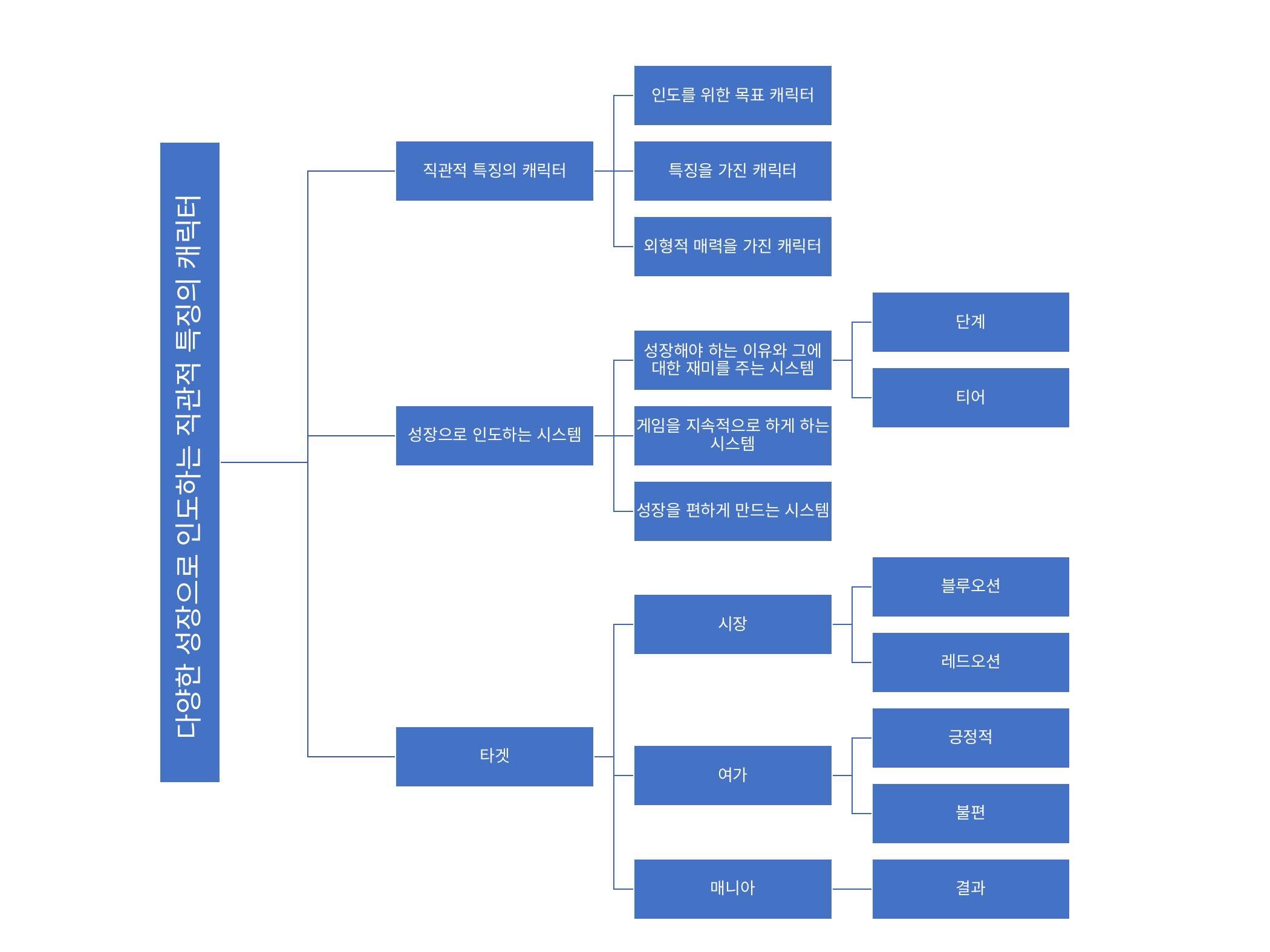

다양한 성장으로 인도하는 직관적 특징의 캐릭터
직관적 특징의 캐릭터
인도를 위한 목표 캐릭터
특징을 가진 캐릭터
외형적 매력을 가진 캐릭터
성장으로 인도하는 시스템
성장해야 하는 이유와 그에 대한 재미를 주는 시스템
단계
티어
게임을 지속적으로 하게 하는 시스템
성장을 편하게 만드는 시스템
타겟
시장
블루오션
레드오션
여가
긍정적
불편
매니아
결과